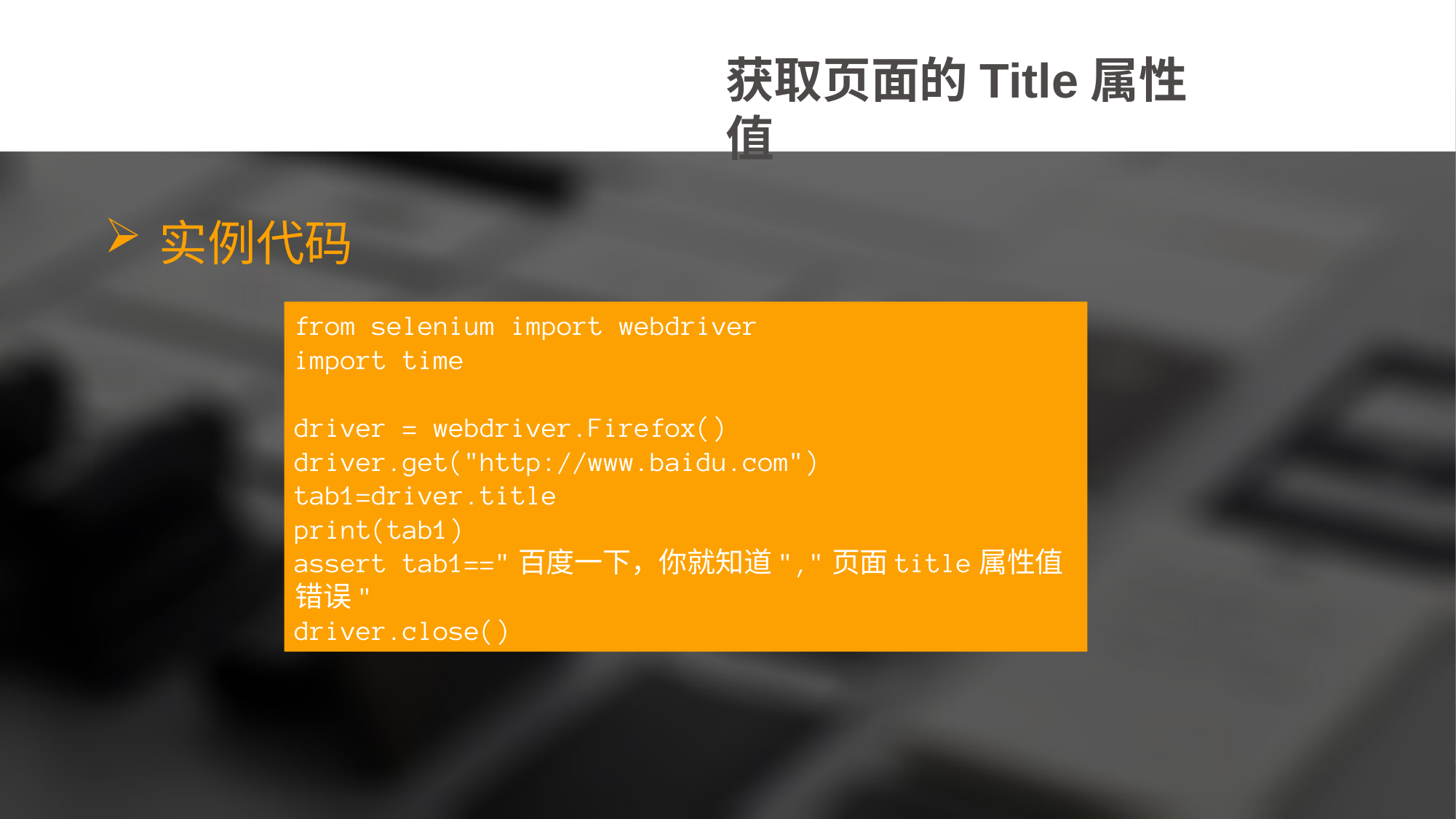

获取页面的Title属性值
实例代码
from selenium import webdriver
import time

driver = webdriver.Firefox()
driver.get("http://www.baidu.com")
tab1=driver.title
print(tab1)
assert tab1=="百度一下，你就知道","页面title属性值错误"
driver.close()